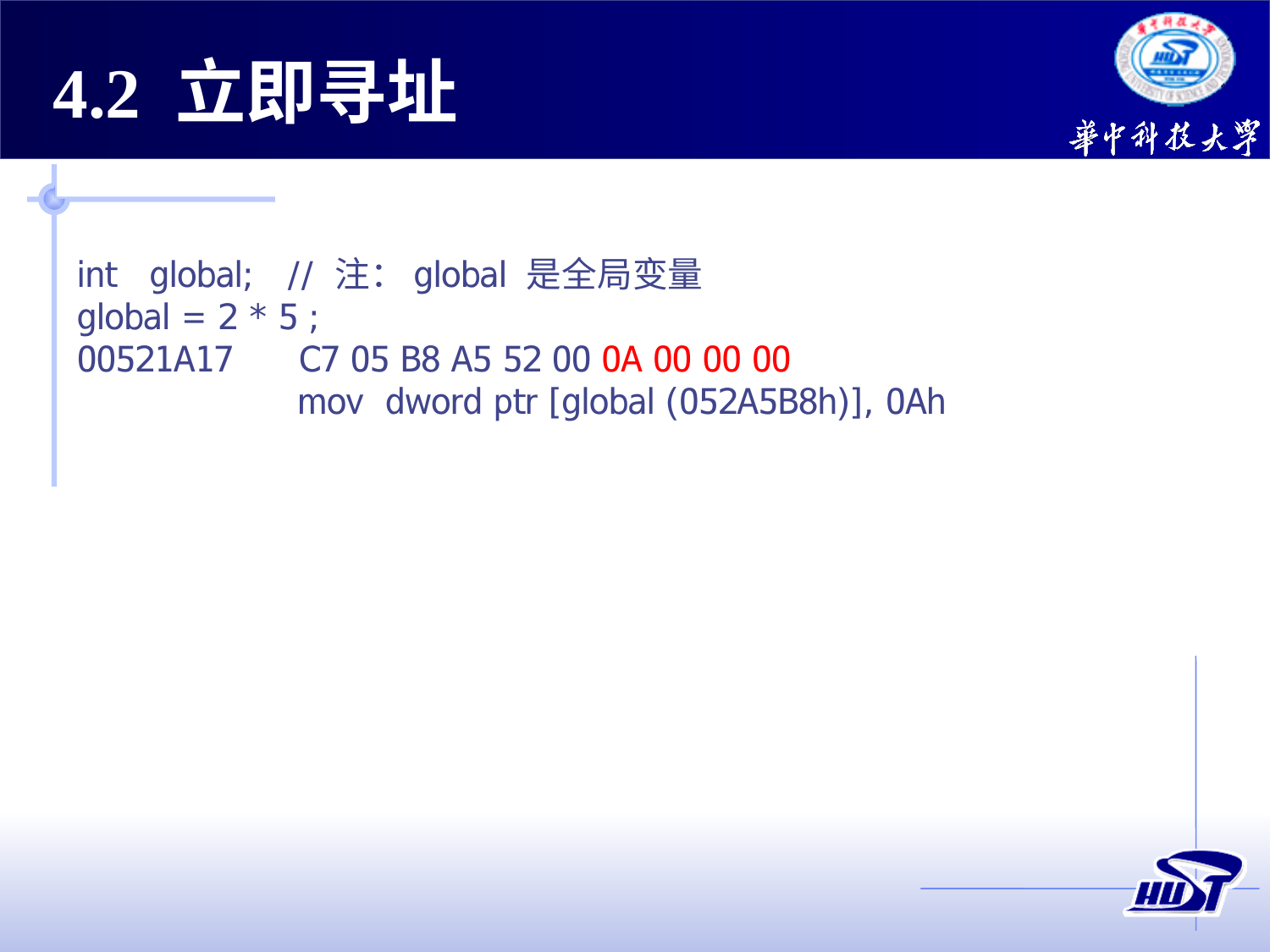

4.2 立即寻址
int   global;   // 注：global 是全局变量
global = 2 * 5 ;
00521A17      C7 05 B8 A5 52 00 0A 00 00 00
                    mov  dword ptr [global (052A5B8h)], 0Ah